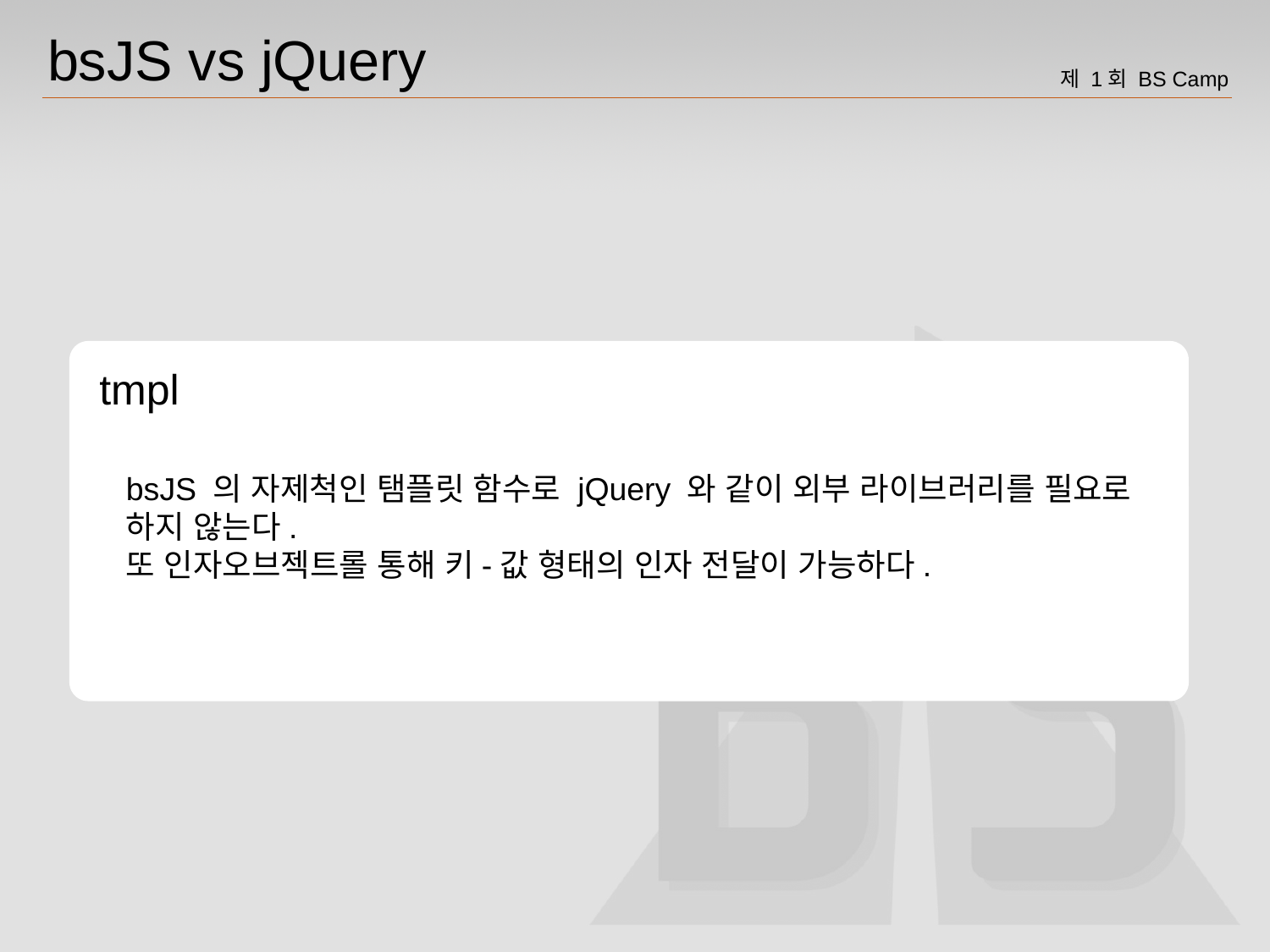

bsJS vs jQuery

tmpl
bsJS 의 자제척인 탬플릿 함수로 jQuery 와 같이 외부 라이브러리를 필요로
하지 않는다.
또 인자오브젝트롤 통해 키-값 형태의 인자 전달이 가능하다.